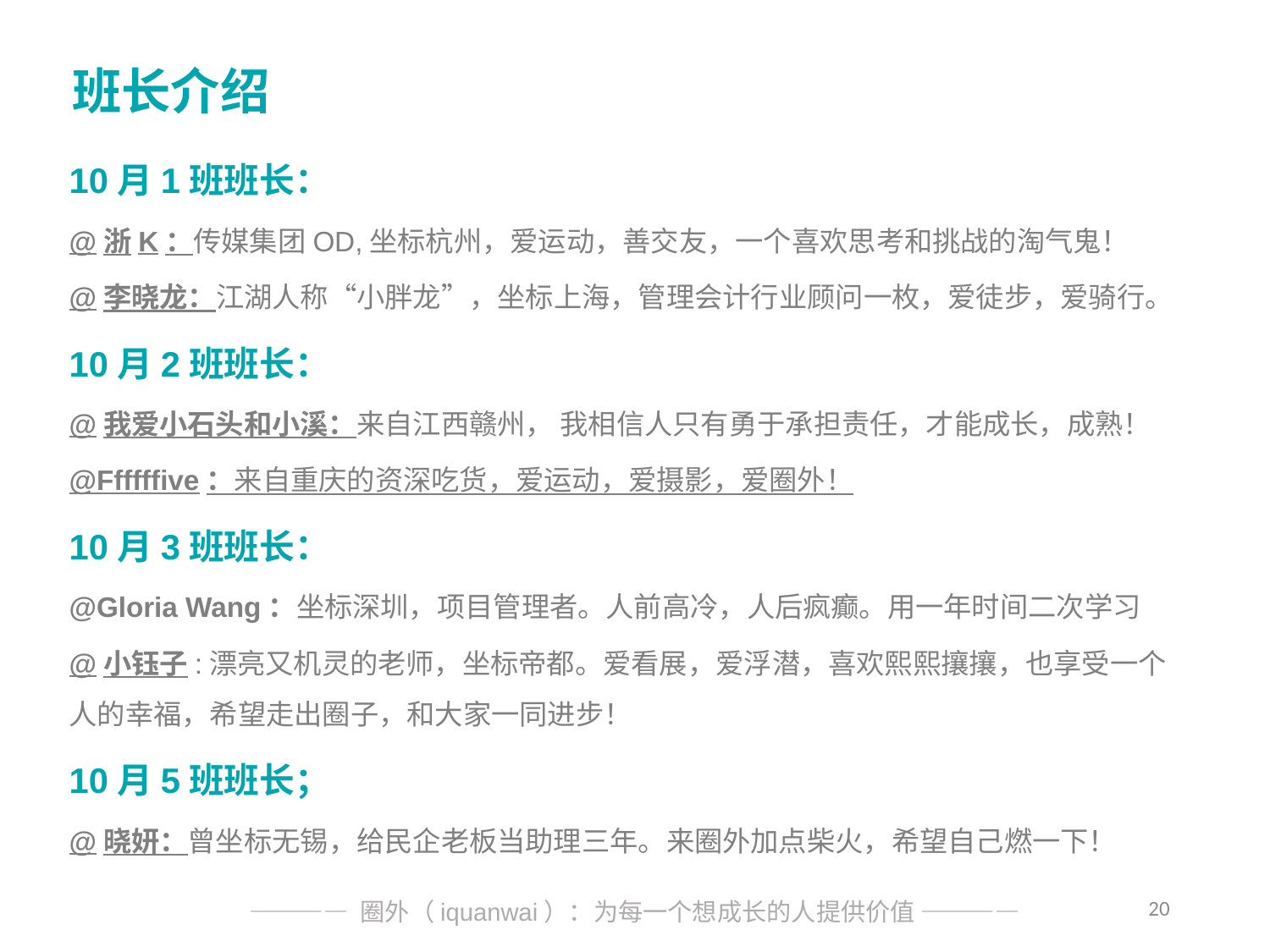

10月1班班长：
@浙K：传媒集团OD,坐标杭州，爱运动，善交友，一个喜欢思考和挑战的淘气鬼！
@李晓龙：江湖人称“小胖龙”，坐标上海，管理会计行业顾问一枚，爱徒步，爱骑行。
10月2班班长：
@我爱小石头和小溪：来自江西赣州， 我相信人只有勇于承担责任，才能成长，成熟！
@Ffffffive：来自重庆的资深吃货，爱运动，爱摄影，爱圈外！
10月3班班长：
@Gloria Wang：坐标深圳，项目管理者。人前高冷，人后疯癫。用一年时间二次学习
@小钰子:漂亮又机灵的老师，坐标帝都。爱看展，爱浮潜，喜欢熙熙攘攘，也享受一个人的幸福，希望走出圈子，和大家一同进步！
10月5班班长；
@晓妍：曾坐标无锡，给民企老板当助理三年。来圈外加点柴火，希望自己燃一下！

班长介绍
20